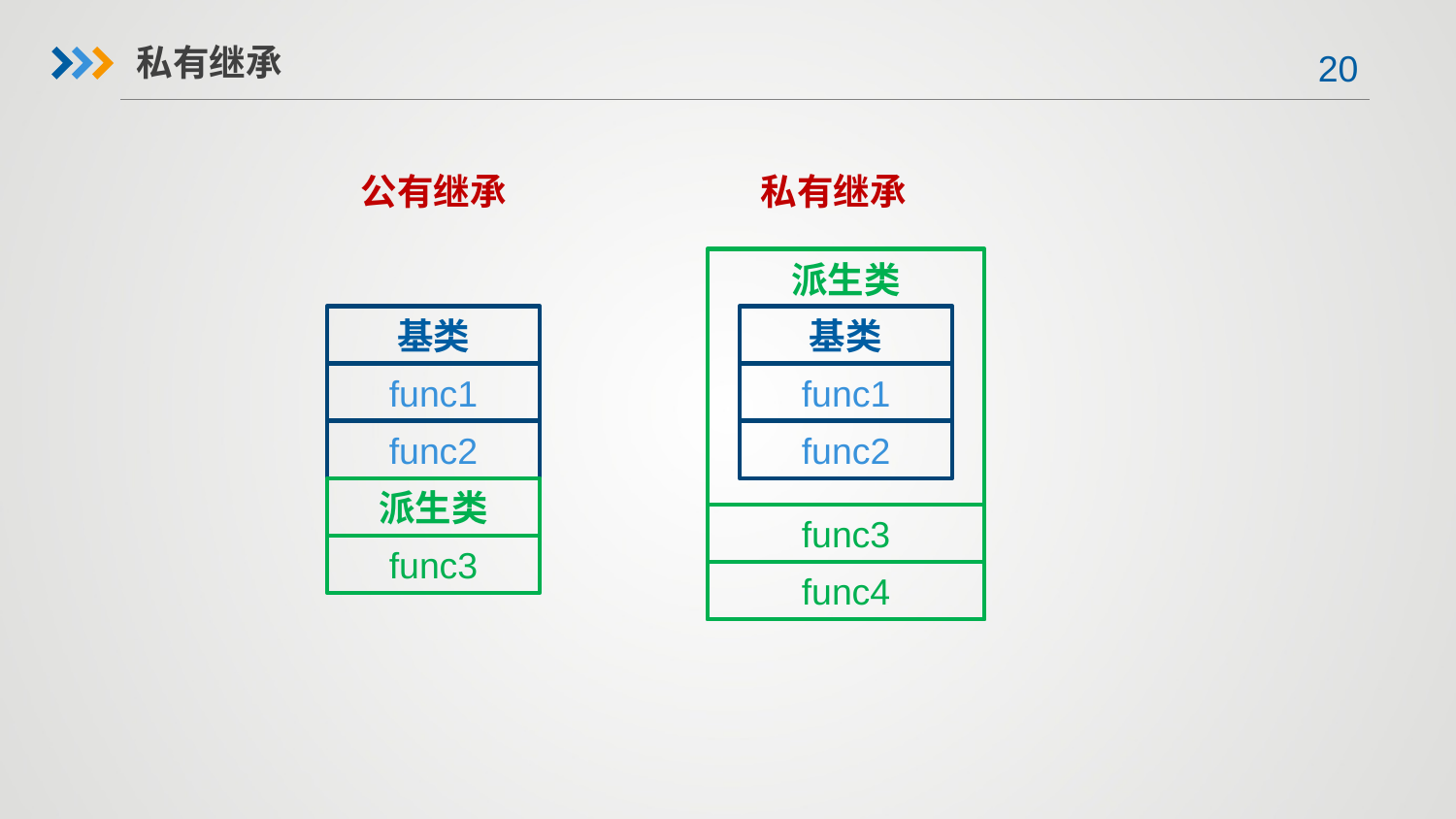

私有继承
公有继承
私有继承

派生类
基类
func1
func2
派生类
func3
基类
func1
func2
func3
func4